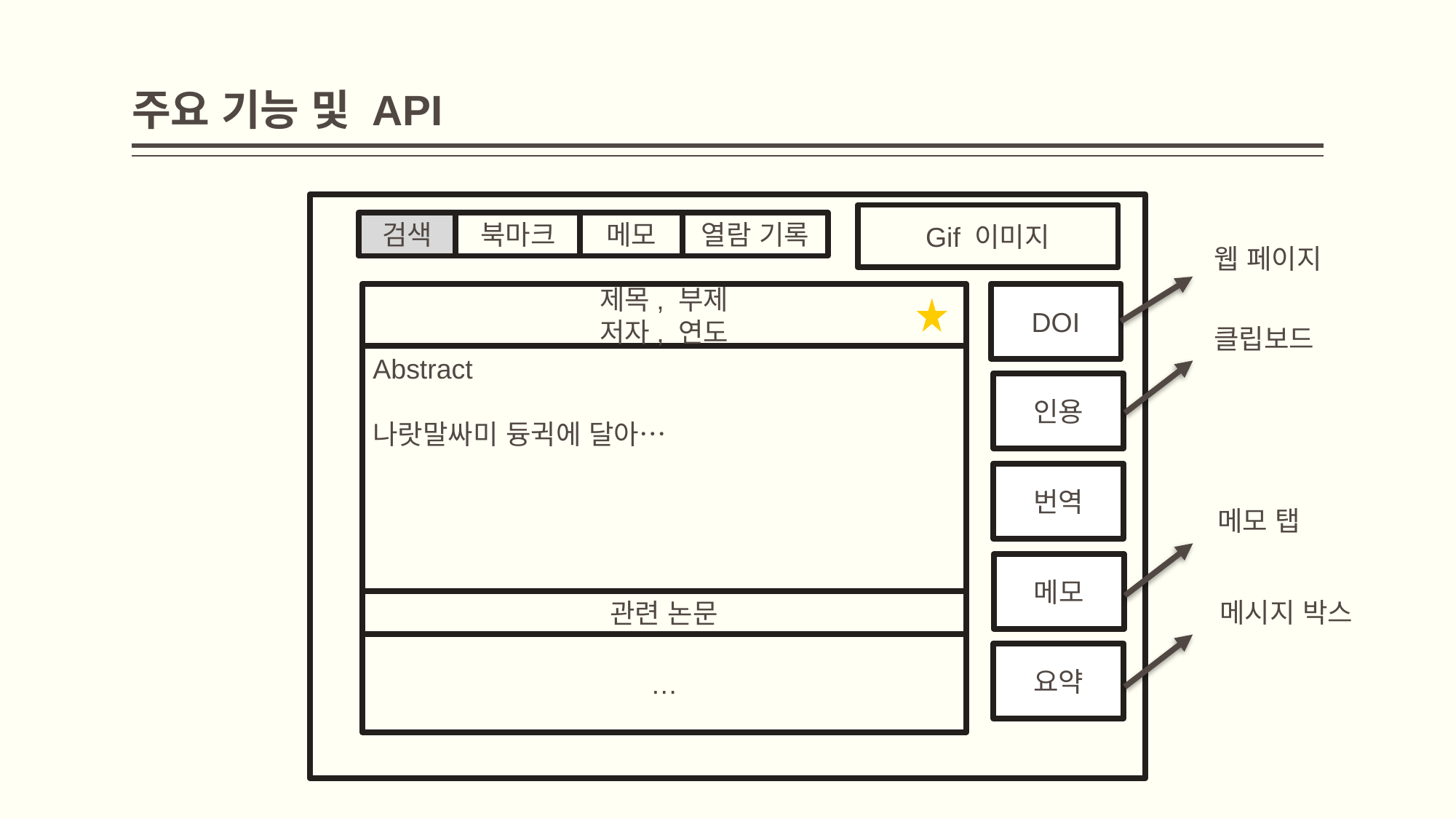

# 주요 기능 및 API

Gif 이미지
메모
열람 기록
검색
북마크
웹 페이지
제목, 부제
저자, 연도
DOI

클립보드
Abstract
나랏말싸미 듕귁에 달아…
인용
번역
메모 탭
메모
메시지 박스
관련 논문
…
요약